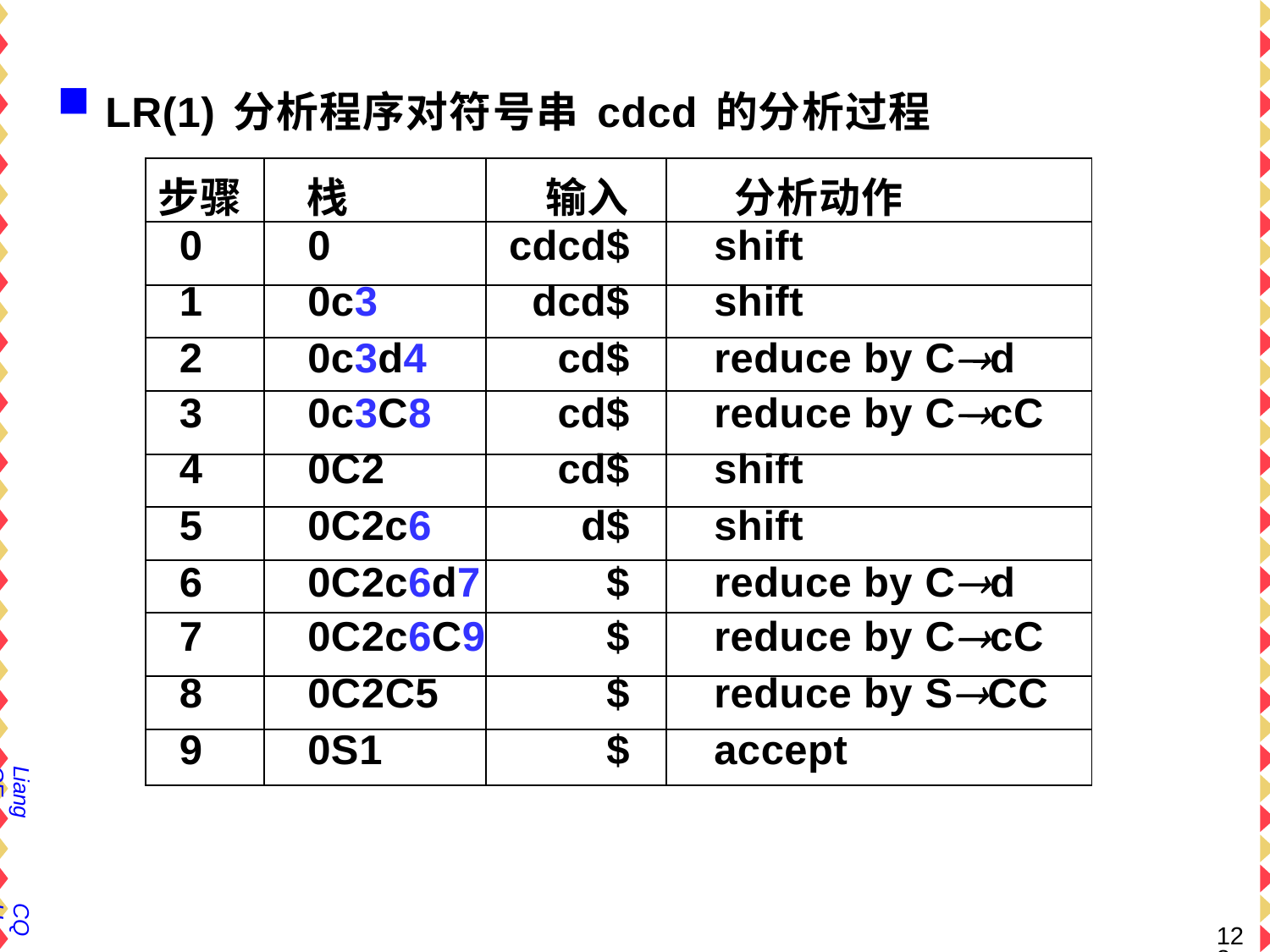

LR(1)分析程序对符号串cdcd的分析过程
| 步骤 | 栈 | 输入 | 分析动作 |
| --- | --- | --- | --- |
| 0 | 0 | cdcd$ | shift |
| 1 | 0c3 | dcd$ | shift |
| 2 | 0c3d4 | cd$ | reduce by C→d |
| 3 | 0c3C8 | cd$ | reduce by C→cC |
| 4 | 0C2 | cd$ | shift |
| 5 | 0C2c6 | d$ | shift |
| 6 | 0C2c6d7 | $ | reduce by C→d |
| 7 | 0C2c6C9 | $ | reduce by C→cC |
| 8 | 0C2C5 | $ | reduce by S→CC |
| 9 | 0S1 | $ | accept |
Liang GE
CQU
128